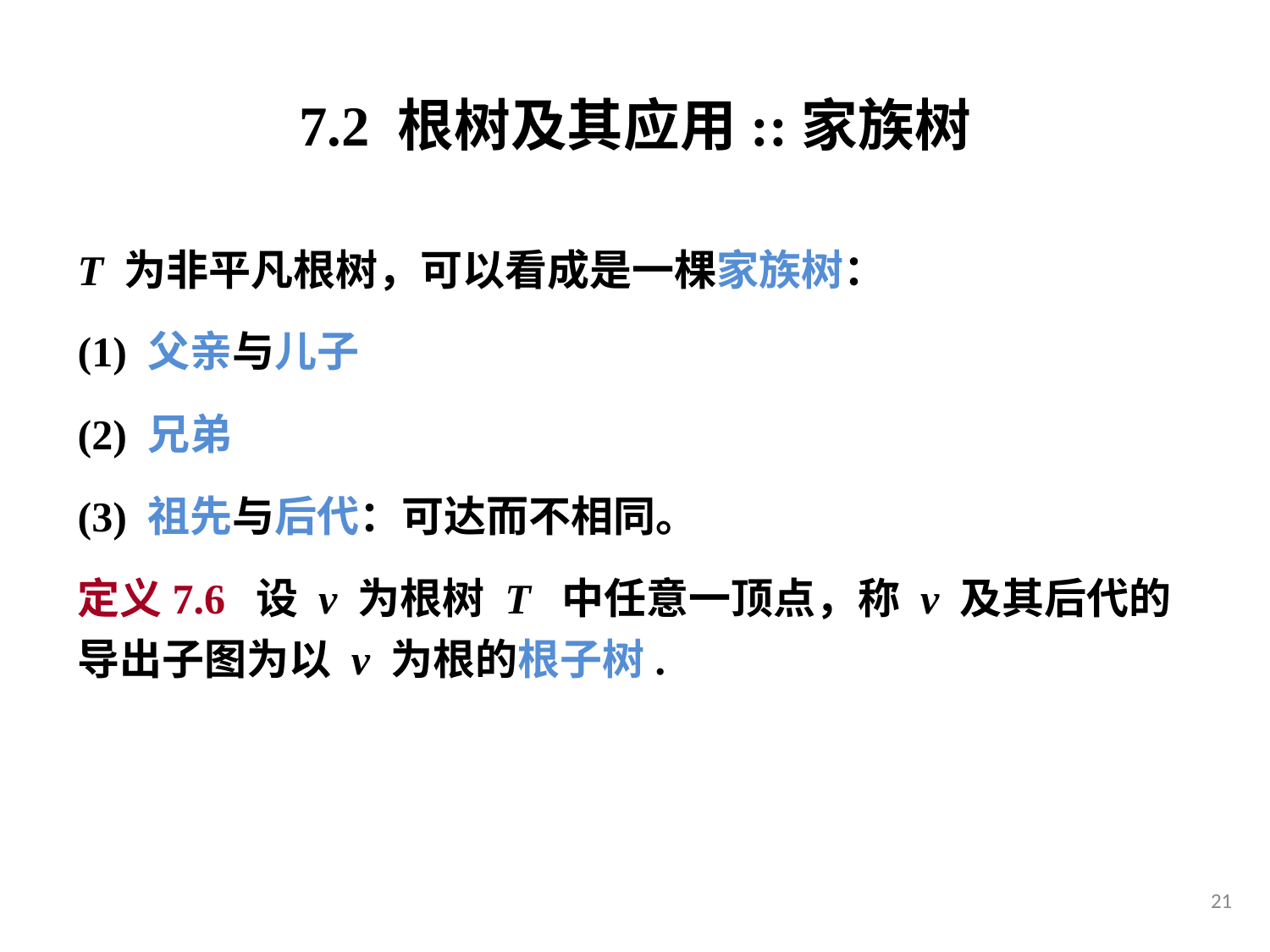

7.2 根树及其应用::家族树
T 为非平凡根树，可以看成是一棵家族树：
(1) 父亲与儿子
(2) 兄弟
(3) 祖先与后代：可达而不相同。
定义7.6  设 v 为根树 T  中任意一顶点，称 v 及其后代的导出子图为以 v 为根的根子树.
21